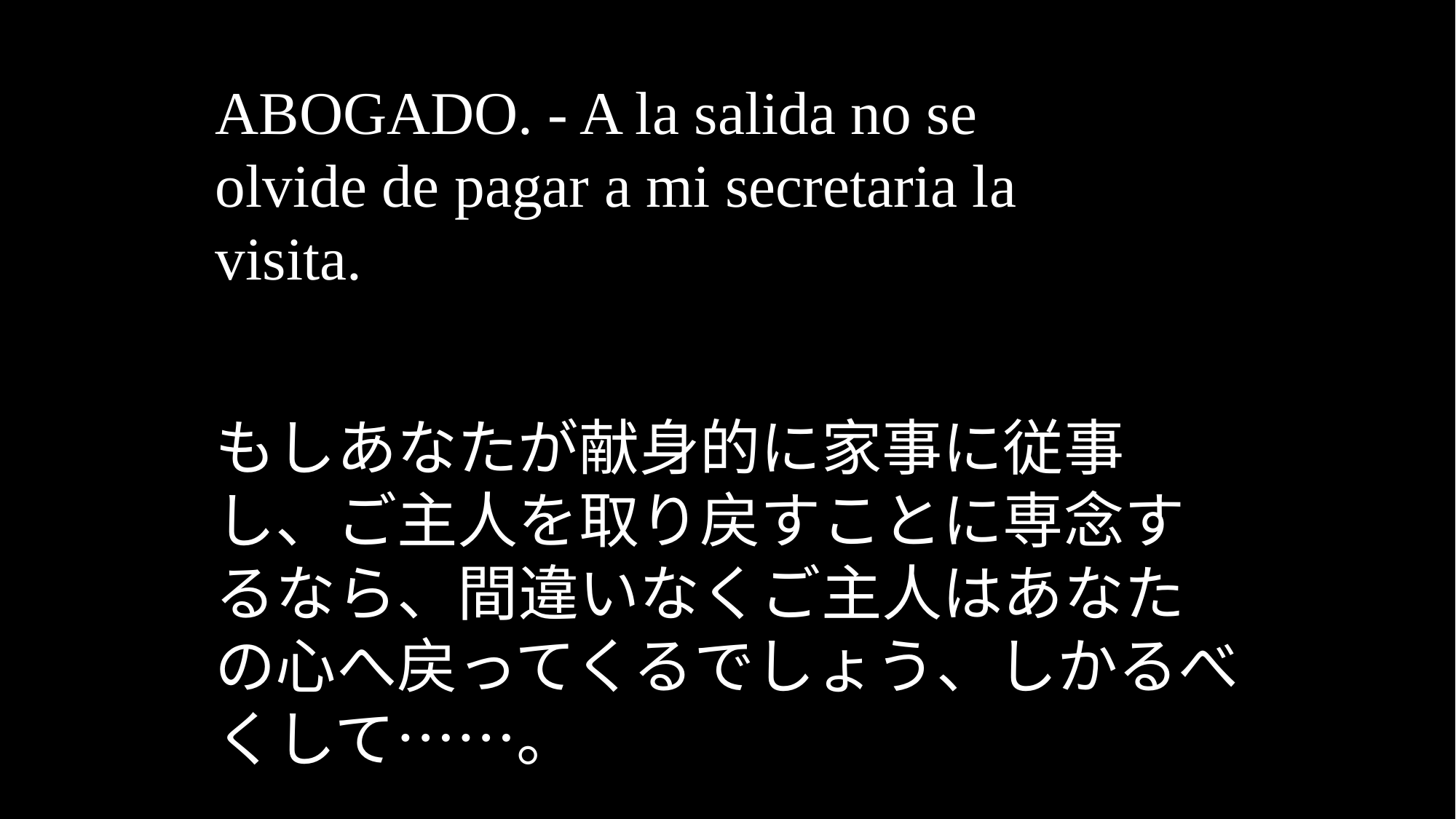

ABOGADO. - A la salida no se olvide de pagar a mi secretaria la visita.

もしあなたが献身的に家事に従事し、ご主人を取り戻すことに専念するなら、間違いなくご主人はあなたの心へ戻ってくるでしょう、しかるべくして……。